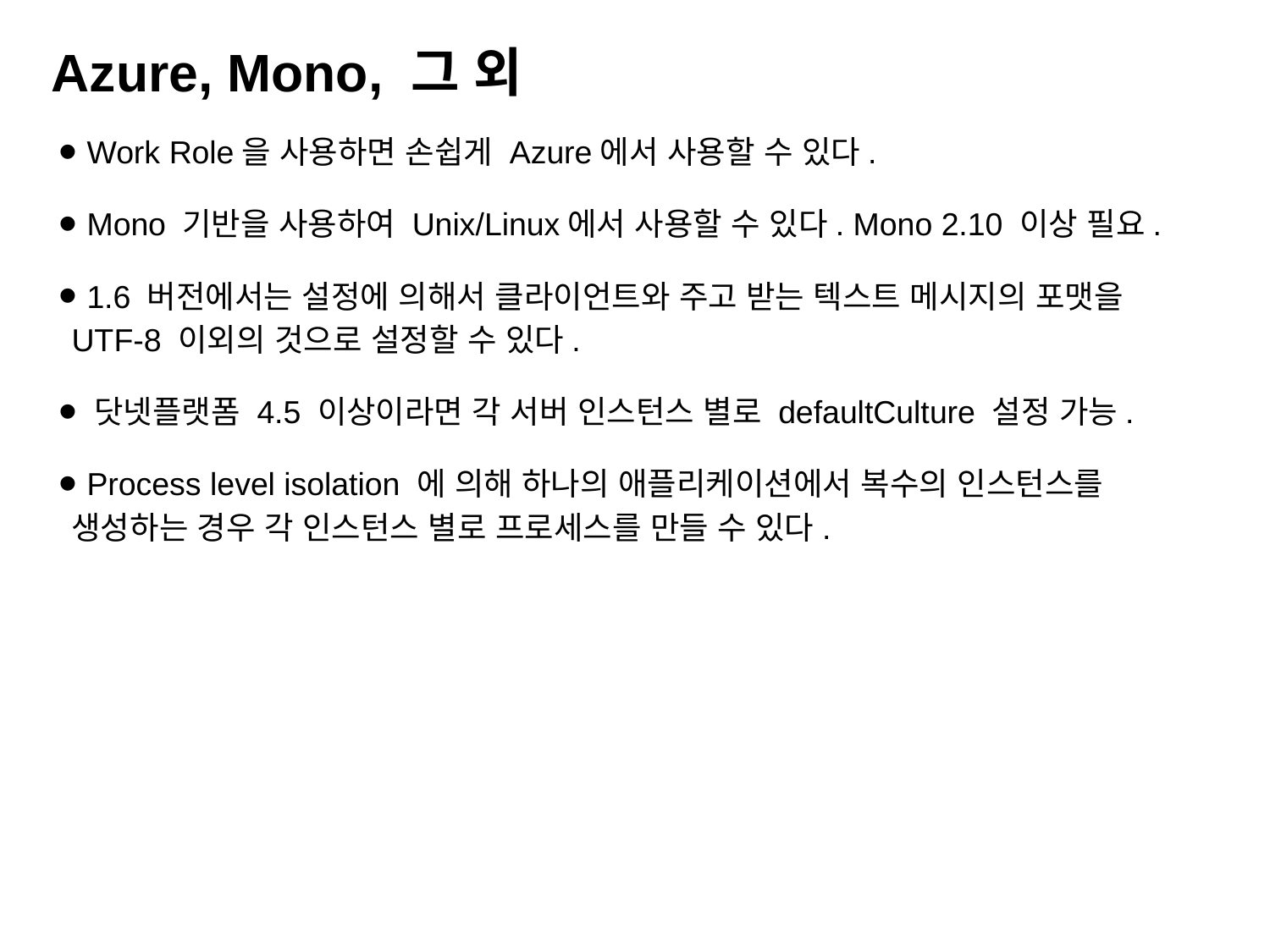

Azure, Mono, 그 외
 Work Role을 사용하면 손쉽게 Azure에서 사용할 수 있다.
 Mono 기반을 사용하여 Unix/Linux에서 사용할 수 있다. Mono 2.10 이상 필요.
 1.6 버전에서는 설정에 의해서 클라이언트와 주고 받는 텍스트 메시지의 포맷을 UTF-8 이외의 것으로 설정할 수 있다.
 닷넷플랫폼 4.5 이상이라면 각 서버 인스턴스 별로 defaultCulture 설정 가능.
 Process level isolation 에 의해 하나의 애플리케이션에서 복수의 인스턴스를 생성하는 경우 각 인스턴스 별로 프로세스를 만들 수 있다.